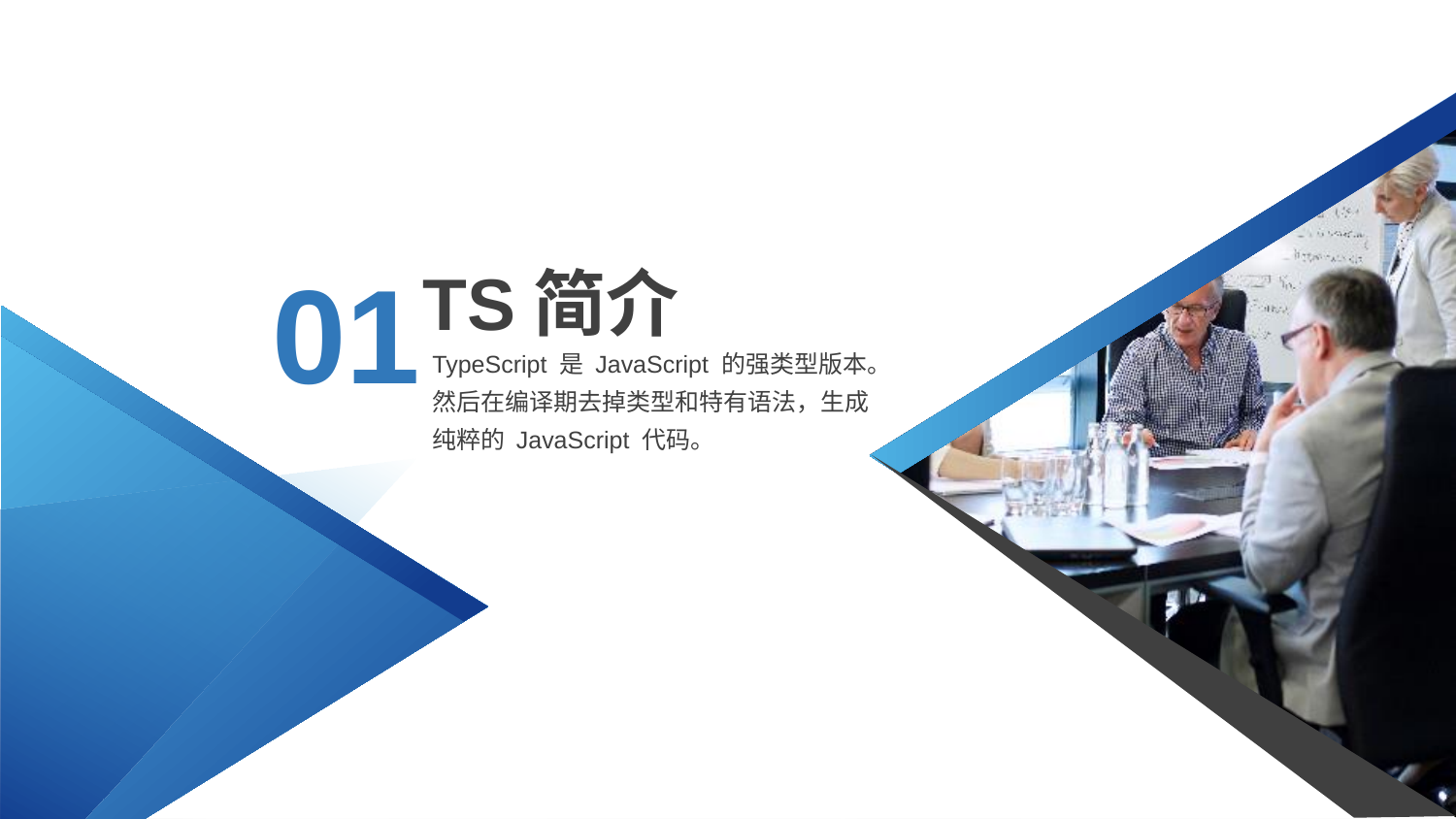

01
TS简介

TypeScript 是 JavaScript 的强类型版本。然后在编译期去掉类型和特有语法，生成纯粹的 JavaScript 代码。